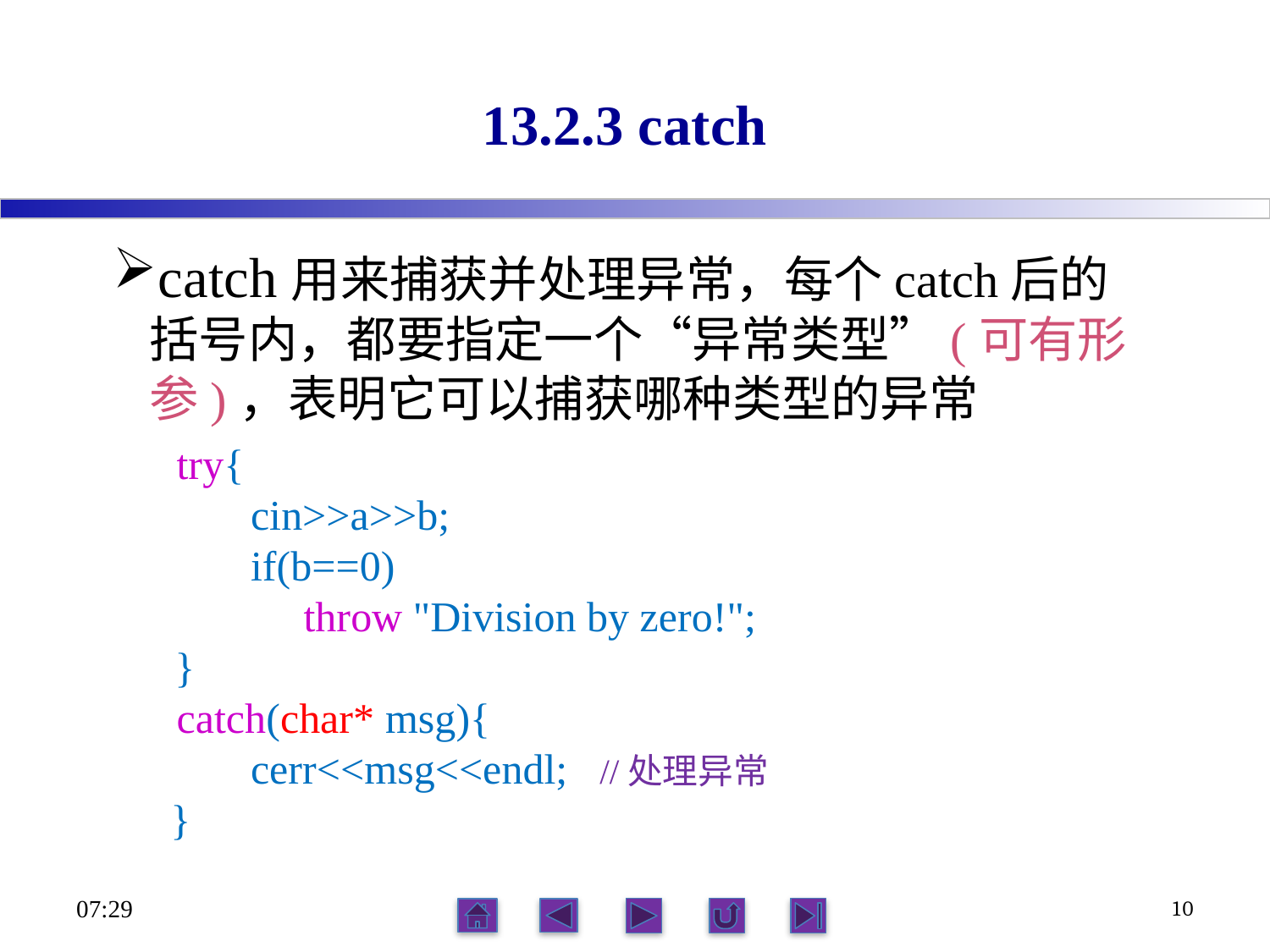

# 13.2.3 catch
catch用来捕获并处理异常，每个catch后的括号内，都要指定一个“异常类型”(可有形参)，表明它可以捕获哪种类型的异常
try{
       cin>>a>>b;
       if(b==0)
            throw "Division by zero!";
}
catch(char* msg){
       cerr<<msg<<endl;   //处理异常
 }
07:29
10